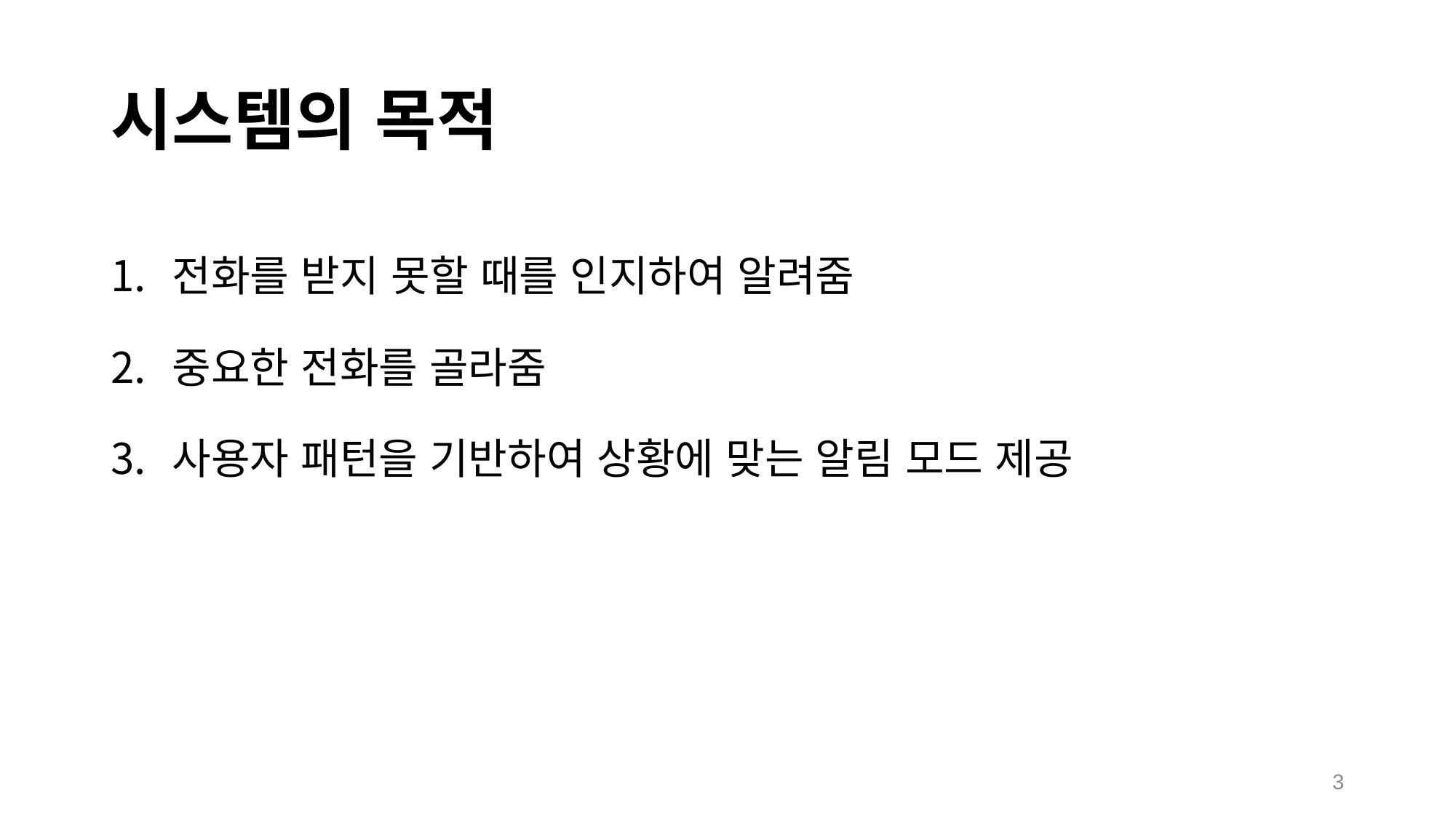

# 시스템의 목적
전화를 받지 못할 때를 인지하여 알려줌
중요한 전화를 골라줌
사용자 패턴을 기반하여 상황에 맞는 알림 모드 제공
3